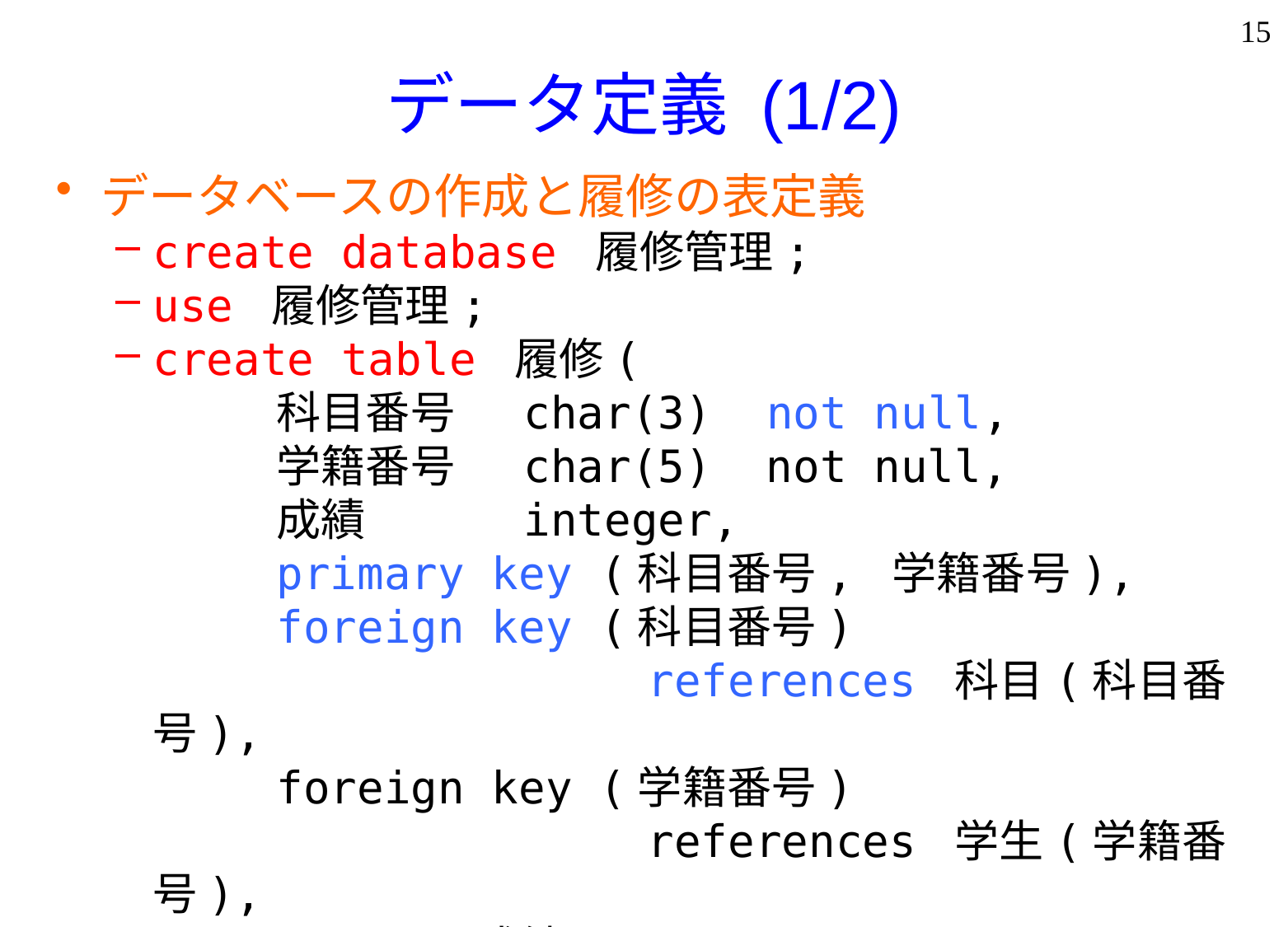

15
# データ定義 (1/2)
データベースの作成と履修の表定義
create database 履修管理;
use 履修管理;
create table 履修(
	科目番号	char(3)  not null,
	学籍番号	char(5)  not null,
	成績		integer,
	primary key (科目番号, 学籍番号),
	foreign key (科目番号)
				references 科目(科目番号),
	foreign key (学籍番号)
				references 学生(学籍番号),
	check (成績 between 0 and 100)
);